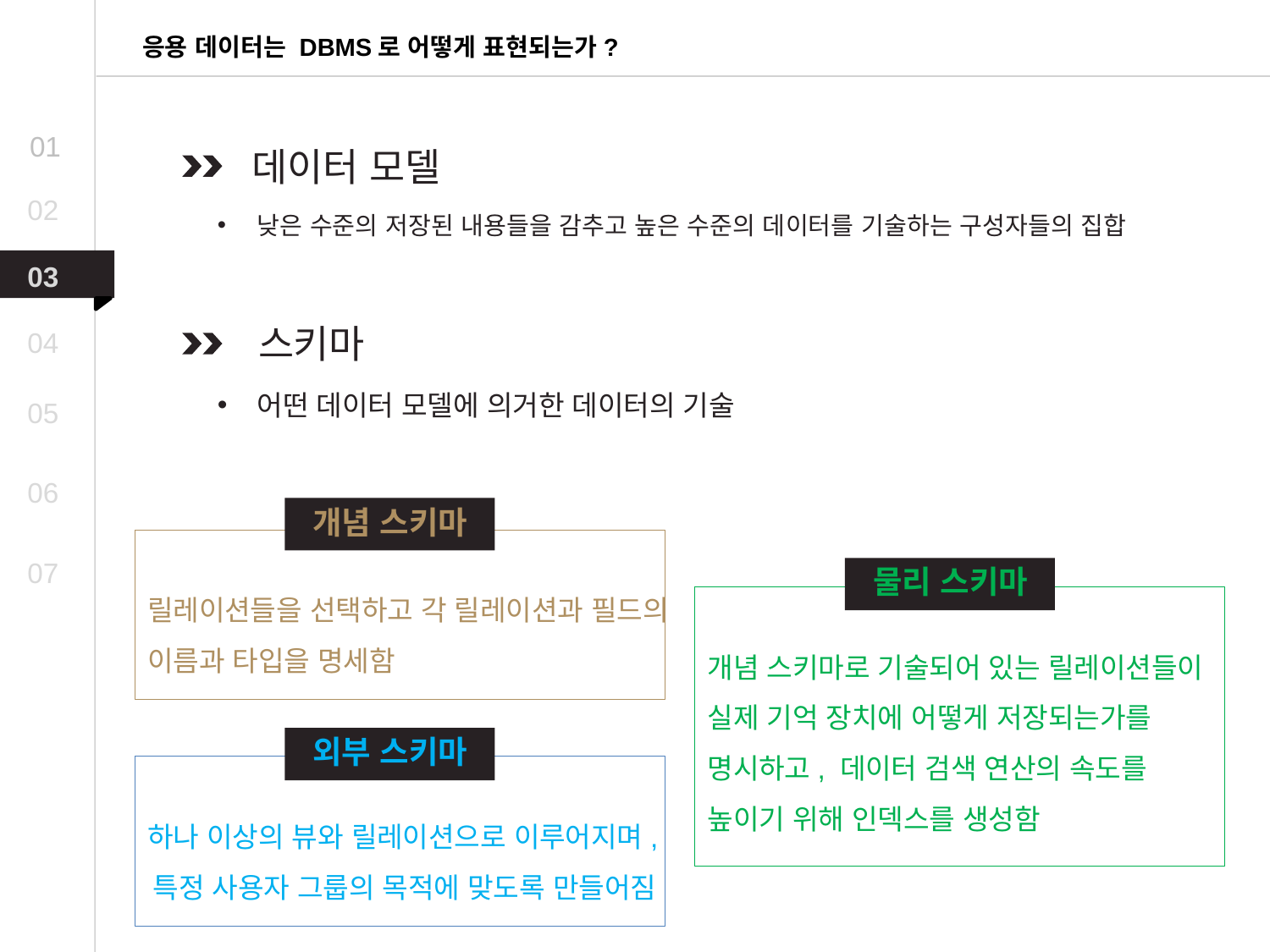

응용 데이터는 DBMS로 어떻게 표현되는가?
01
데이터 모델

02
낮은 수준의 저장된 내용들을 감추고 높은 수준의 데이터를 기술하는 구성자들의 집합

03

스키마
04

어떤 데이터 모델에 의거한 데이터의 기술
05
06
개념 스키마

07
물리 스키마

릴레이션들을 선택하고 각 릴레이션과 필드의 이름과 타입을 명세함

개념 스키마로 기술되어 있는 릴레이션들이 실제 기억 장치에 어떻게 저장되는가를 명시하고, 데이터 검색 연산의 속도를 높이기 위해 인덱스를 생성함
07
외부 스키마

하나 이상의 뷰와 릴레이션으로 이루어지며,
특정 사용자 그룹의 목적에 맞도록 만들어짐